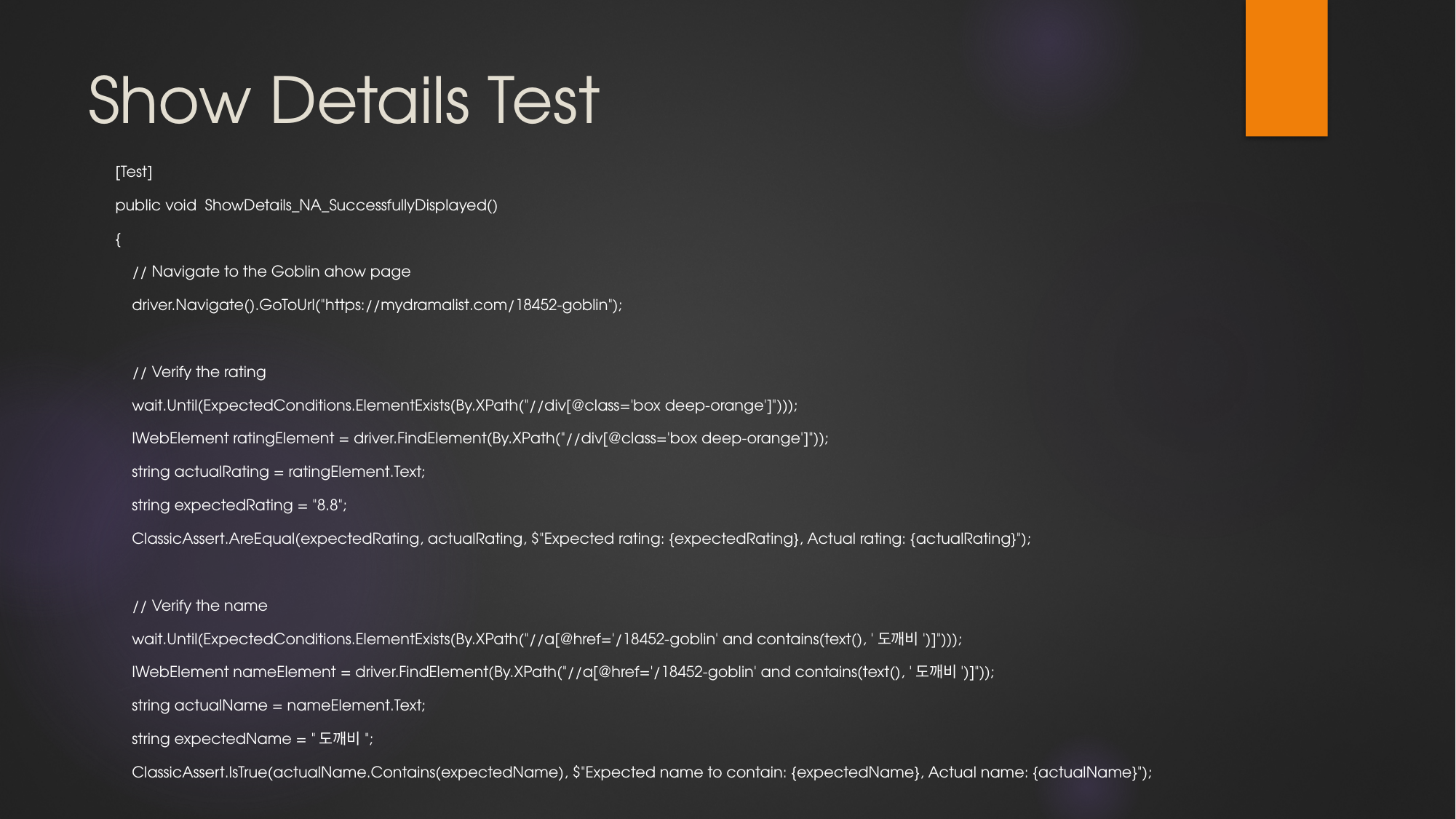

# Show Details Test
[Test]
public void  ShowDetails_NA_SuccessfullyDisplayed()
{
    // Navigate to the Goblin ahow page
    driver.Navigate().GoToUrl("https://mydramalist.com/18452-goblin");

    // Verify the rating
    wait.Until(ExpectedConditions.ElementExists(By.XPath("//div[@class='box deep-orange']")));
    IWebElement ratingElement = driver.FindElement(By.XPath("//div[@class='box deep-orange']"));
    string actualRating = ratingElement.Text;
    string expectedRating = "8.8";
    ClassicAssert.AreEqual(expectedRating, actualRating, $"Expected rating: {expectedRating}, Actual rating: {actualRating}");

    // Verify the name
    wait.Until(ExpectedConditions.ElementExists(By.XPath("//a[@href='/18452-goblin' and contains(text(), '도깨비')]")));
    IWebElement nameElement = driver.FindElement(By.XPath("//a[@href='/18452-goblin' and contains(text(), '도깨비')]"));
    string actualName = nameElement.Text;
    string expectedName = "도깨비";
    ClassicAssert.IsTrue(actualName.Contains(expectedName), $"Expected name to contain: {expectedName}, Actual name: {actualName}");